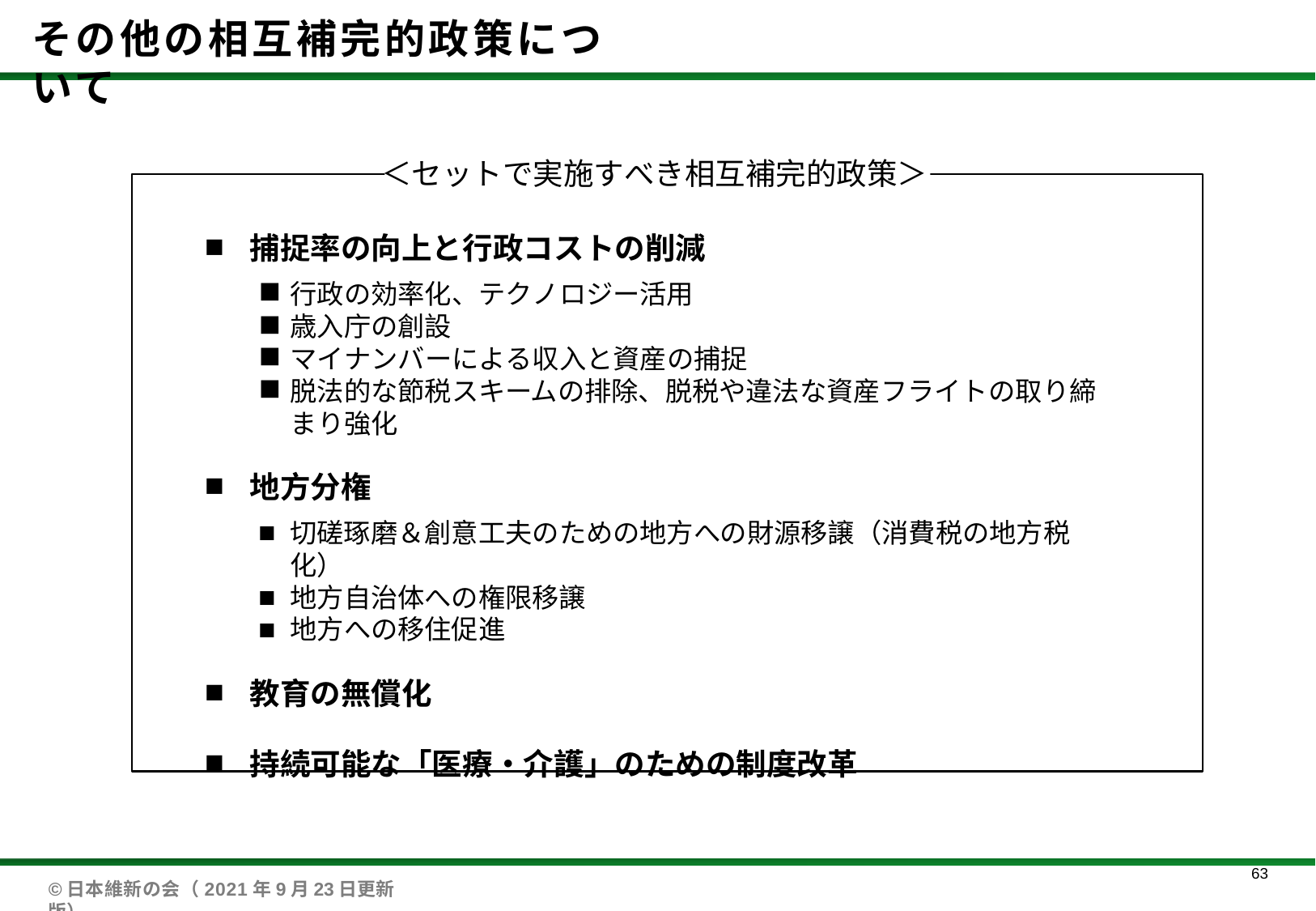

# その他の相互補完的政策について

＜セットで実施すべき相互補完的政策＞

捕捉率の向上と行政コストの削減
行政の効率化、テクノロジー活用
歳入庁の創設
マイナンバーによる収入と資産の捕捉
脱法的な節税スキームの排除、脱税や違法な資産フライトの取り締まり強化

地方分権
切磋琢磨＆創意工夫のための地方への財源移譲（消費税の地方税化）
地方自治体への権限移譲
地方への移住促進

教育の無償化

持続可能な「医療・介護」のための制度改革
63
©日本維新の会（2021年9月23日更新版）